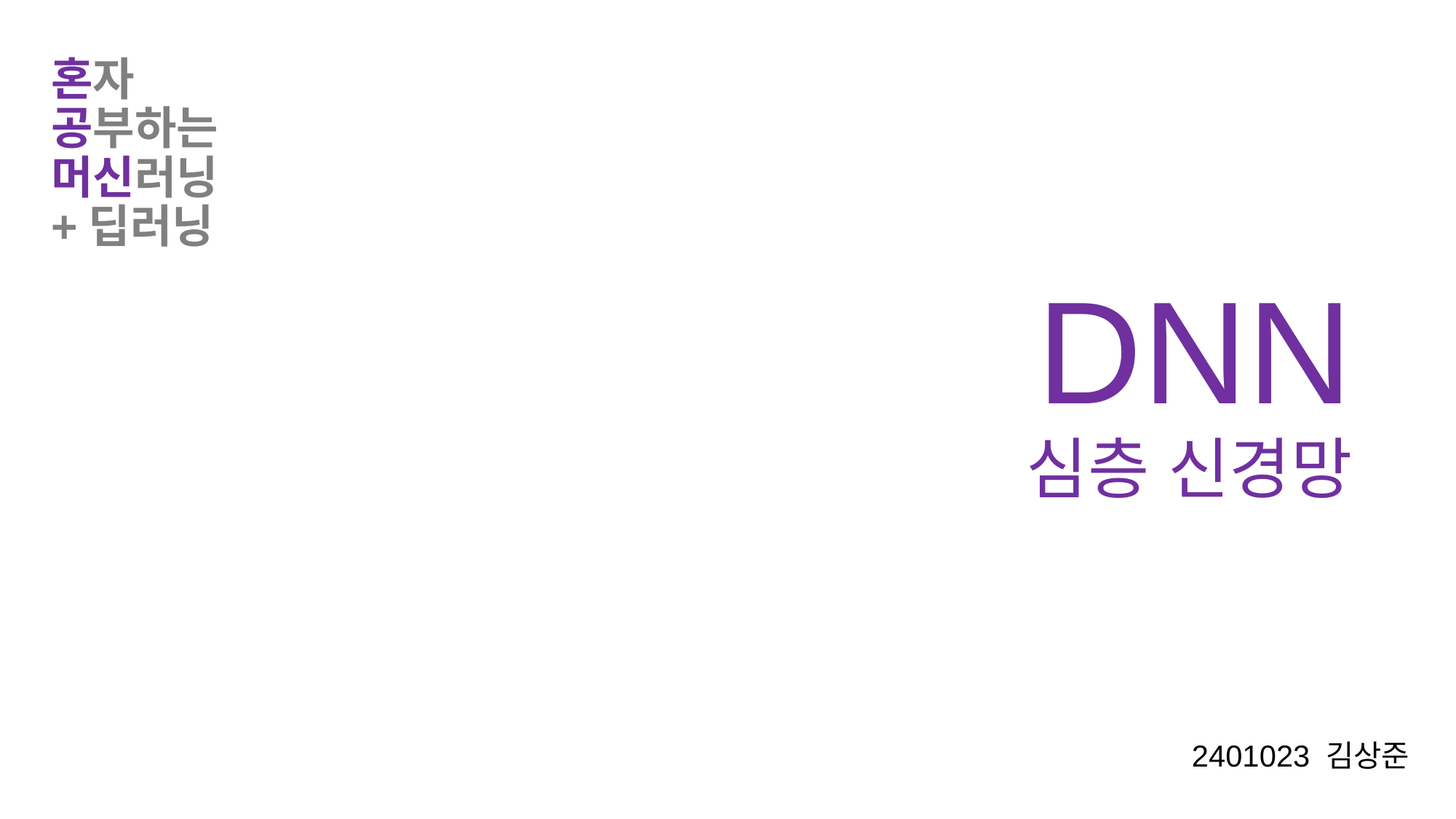

혼자
공부하는
머신러닝
+딥러닝
DNN
심층 신경망
2401023 김상준